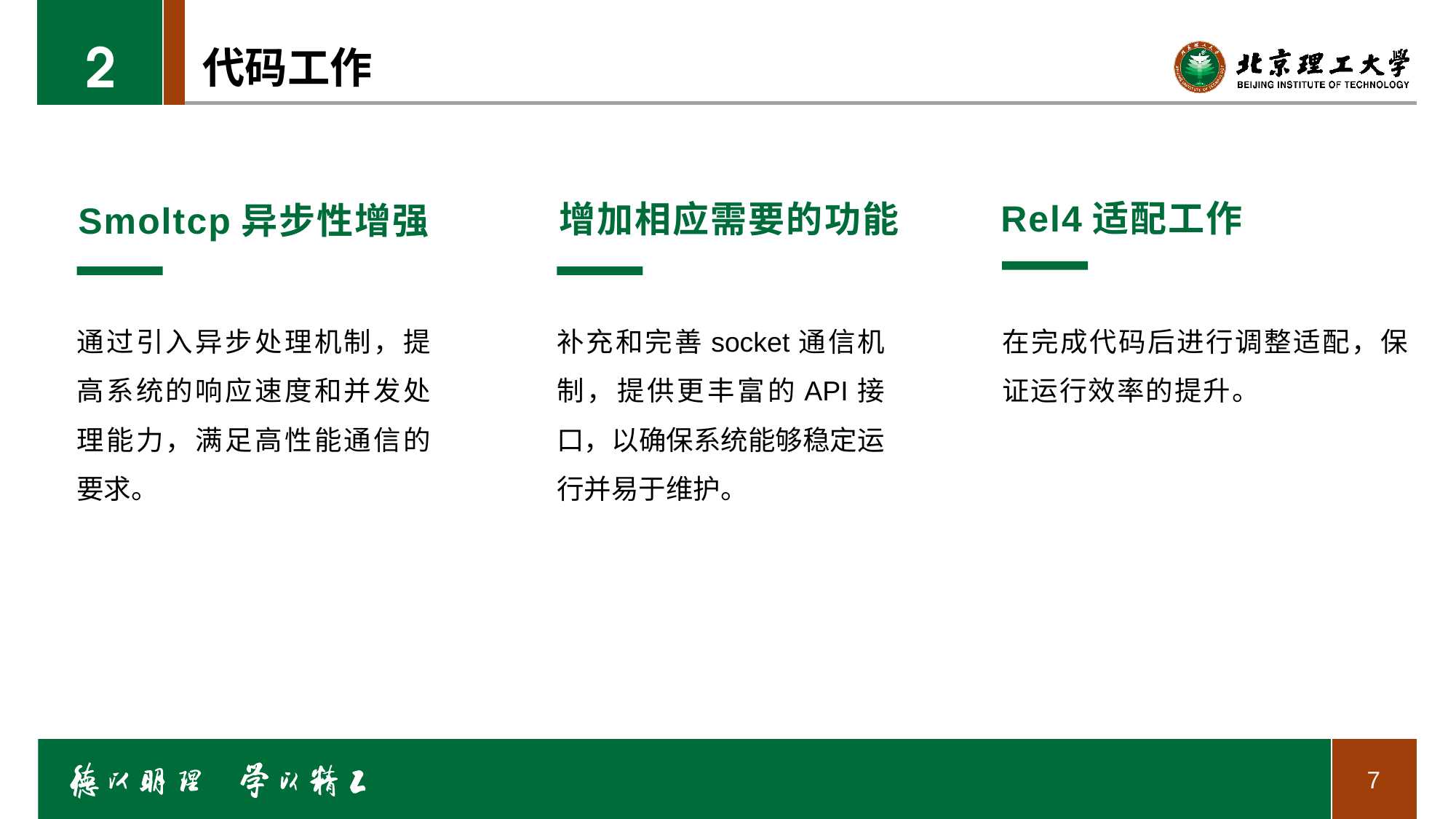

2
# 代码工作
Rel4适配工作

在完成代码后进行调整适配，保证运行效率的提升。
增加相应需要的功能

补充和完善socket通信机制，提供更丰富的API接口，以确保系统能够稳定运行并易于维护。
Smoltcp异步性增强

通过引入异步处理机制，提高系统的响应速度和并发处理能力，满足高性能通信的要求。